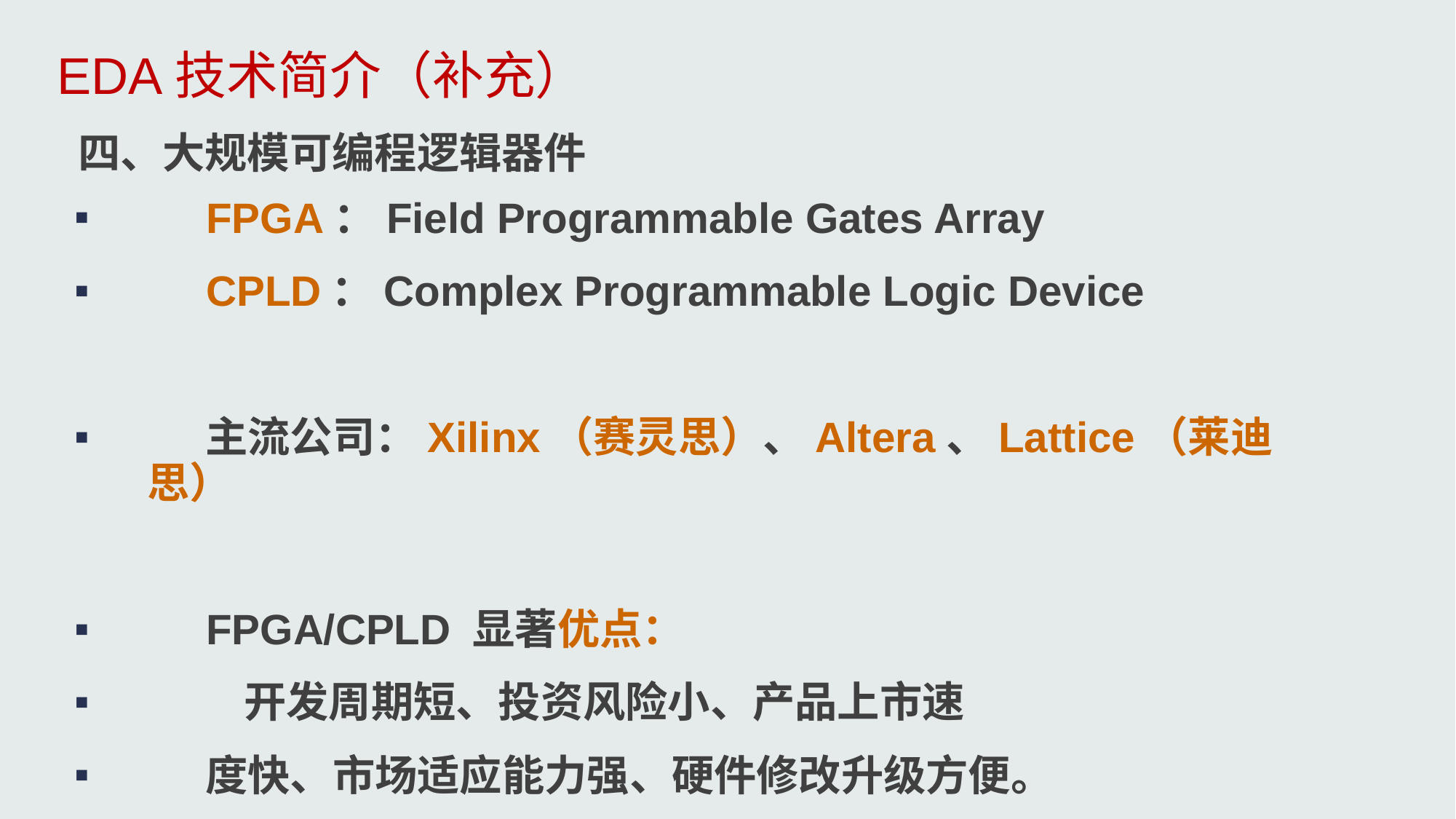

EDA技术简介（补充）

四、大规模可编程逻辑器件
     FPGA：Field Programmable Gates Array
     CPLD：Complex Programmable Logic Device

     主流公司：Xilinx（赛灵思）、Altera、Lattice（莱迪思）

     FPGA/CPLD 显著优点：
         开发周期短、投资风险小、产品上市速
     度快、市场适应能力强、硬件修改升级方便。